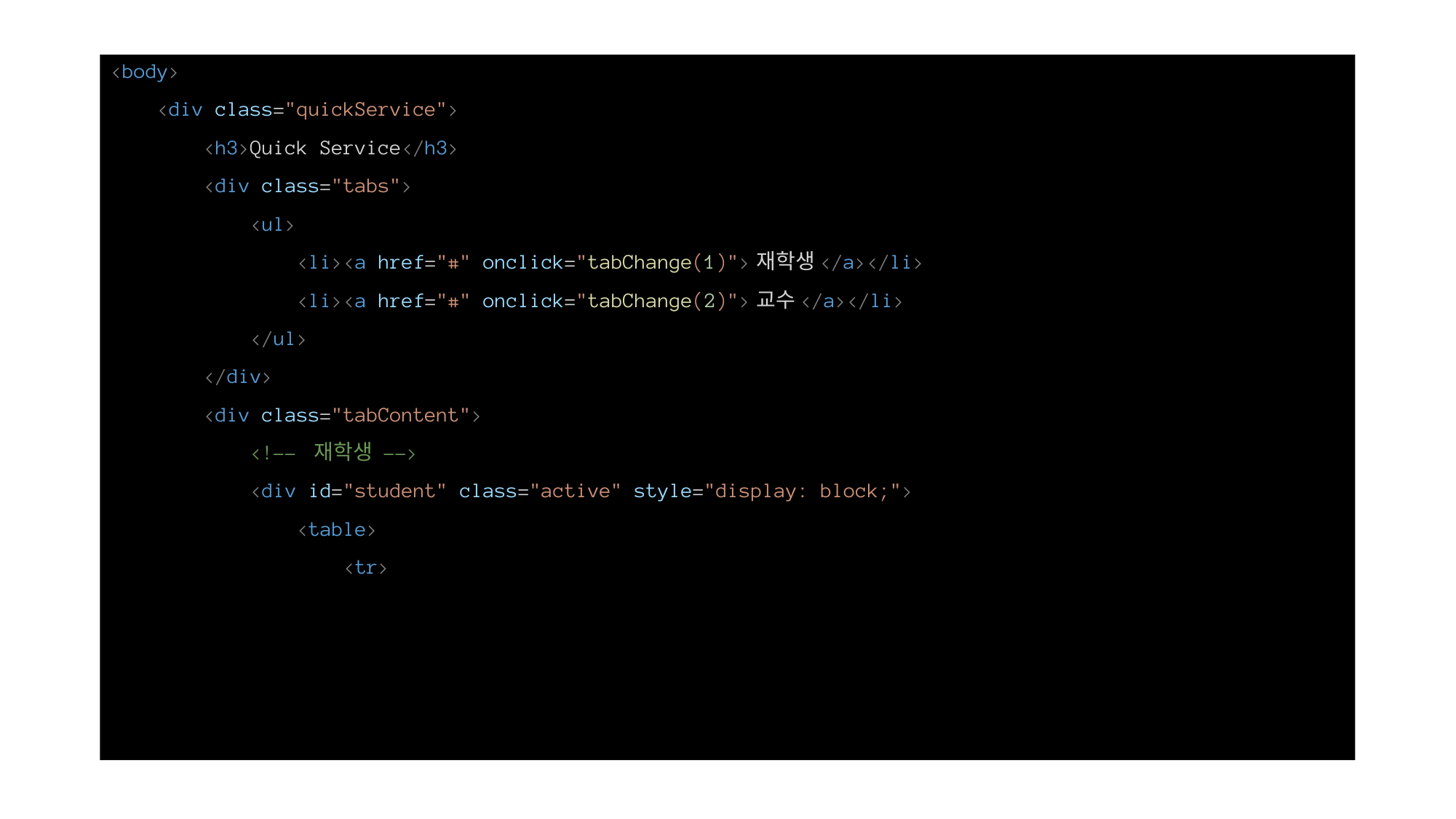

<body>
    <div class="quickService">
        <h3>Quick Service</h3>
        <div class="tabs">
            <ul>
                <li><a href="#" onclick="tabChange(1)">재학생</a></li>
                <li><a href="#" onclick="tabChange(2)">교수</a></li>
            </ul>
        </div>
        <div class="tabContent">
            <!-- 재학생 -->
            <div id="student" class="active" style="display: block;">
                <table>
                    <tr>